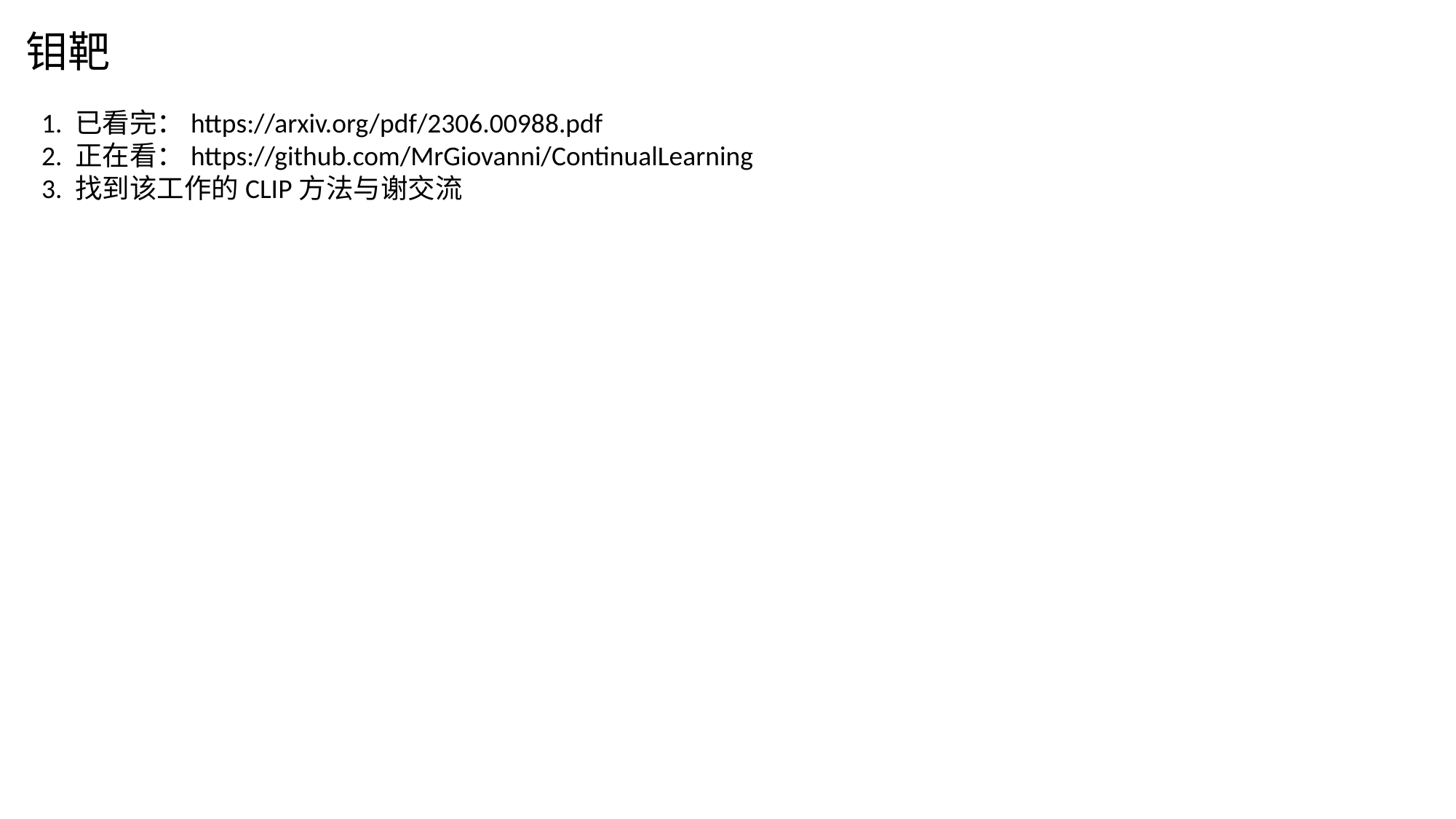

钼靶
1. 已看完：https://arxiv.org/pdf/2306.00988.pdf
2. 正在看：https://github.com/MrGiovanni/ContinualLearning
3. 找到该工作的CLIP方法与谢交流